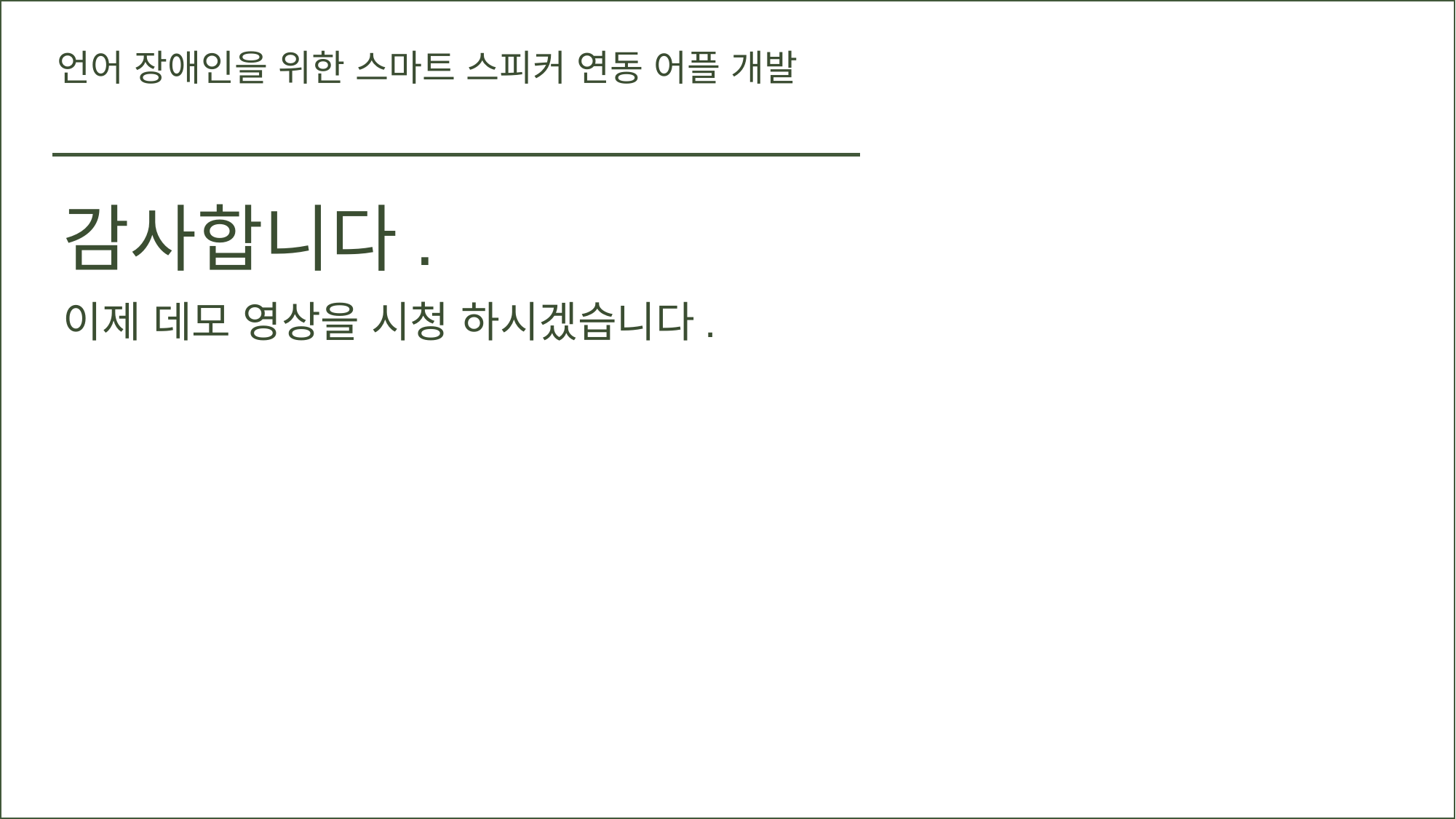

언어 장애인을 위한 스마트 스피커 연동 어플 개발
감사합니다.

이제 데모 영상을 시청 하시겠습니다.